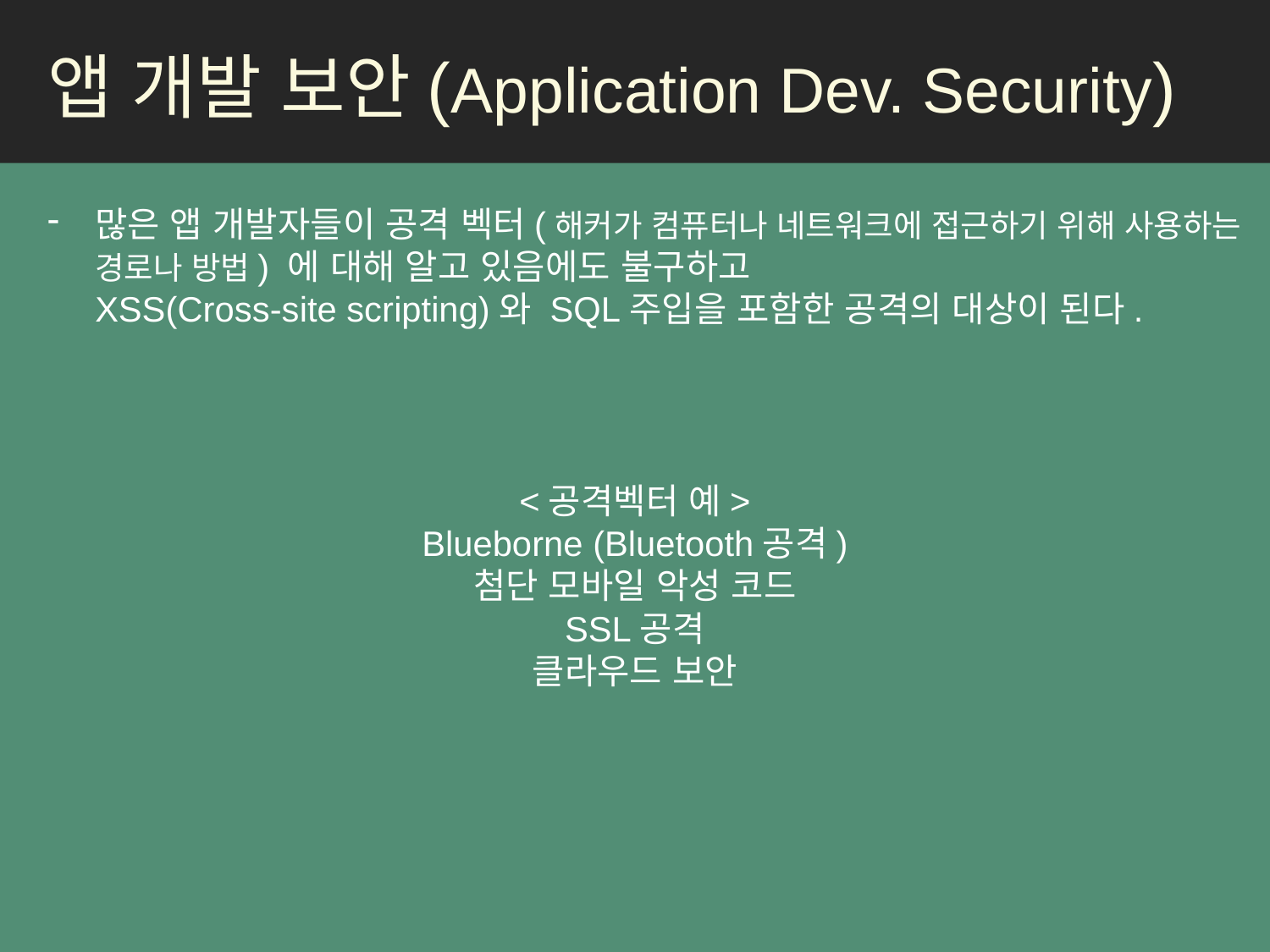

앱 개발 보안(Application Dev. Security)

많은 앱 개발자들이 공격 벡터(해커가 컴퓨터나 네트워크에 접근하기 위해 사용하는 경로나 방법) 에 대해 알고 있음에도 불구하고
XSS(Cross-site scripting)와 SQL주입을 포함한 공격의 대상이 된다.
<공격벡터 예>
Blueborne (Bluetooth공격)
첨단 모바일 악성 코드
SSL공격
클라우드 보안